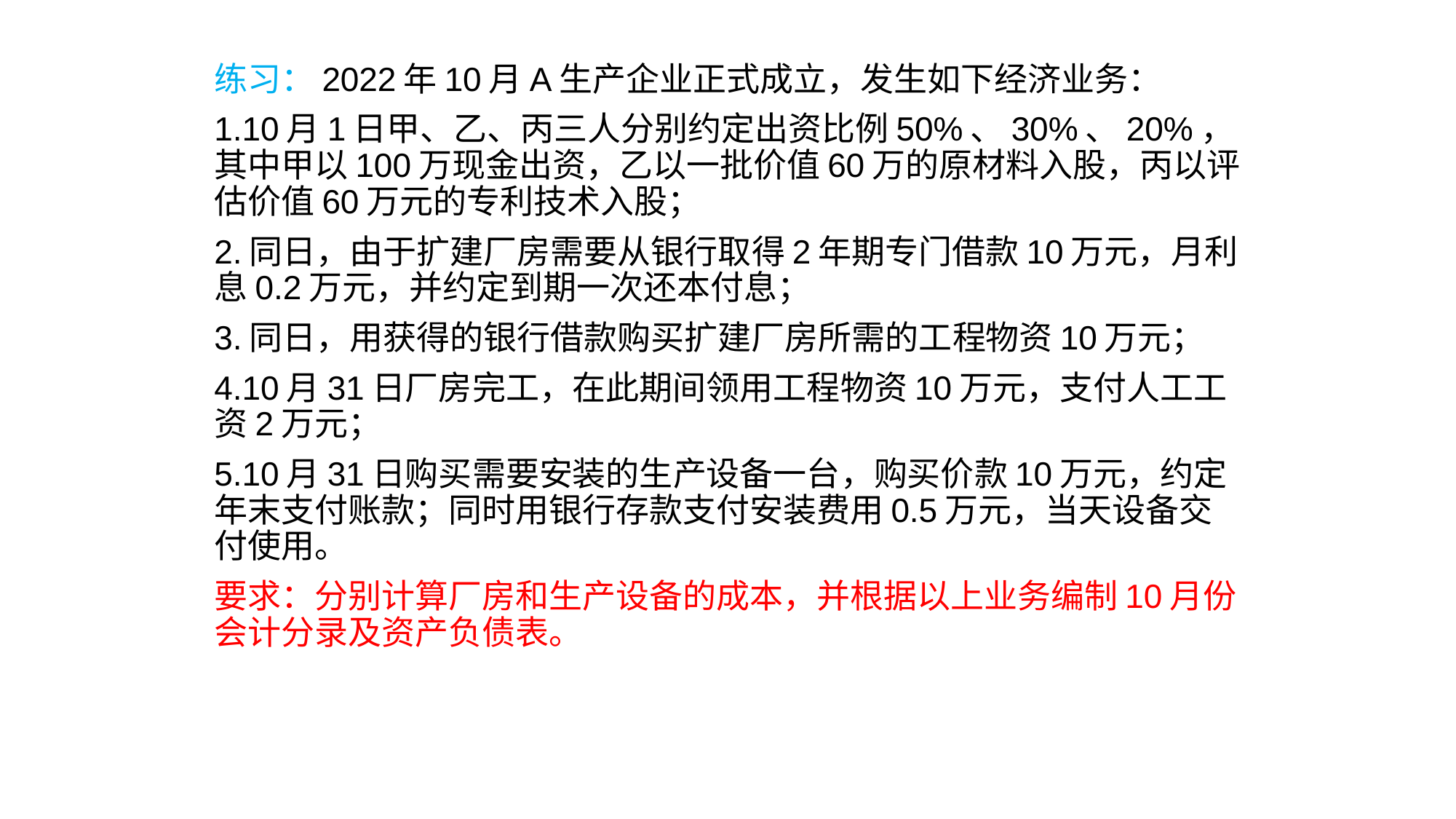

练习：2022年10月A生产企业正式成立，发生如下经济业务：
1.10月1日甲、乙、丙三人分别约定出资比例50%、30%、20%，其中甲以100万现金出资，乙以一批价值60万的原材料入股，丙以评估价值60万元的专利技术入股；
2.同日，由于扩建厂房需要从银行取得2年期专门借款10万元，月利息0.2万元，并约定到期一次还本付息；
3.同日，用获得的银行借款购买扩建厂房所需的工程物资10万元；
4.10月31日厂房完工，在此期间领用工程物资10万元，支付人工工资2万元；
5.10月31日购买需要安装的生产设备一台，购买价款10万元，约定年末支付账款；同时用银行存款支付安装费用0.5万元，当天设备交付使用。
要求：分别计算厂房和生产设备的成本，并根据以上业务编制10月份会计分录及资产负债表。